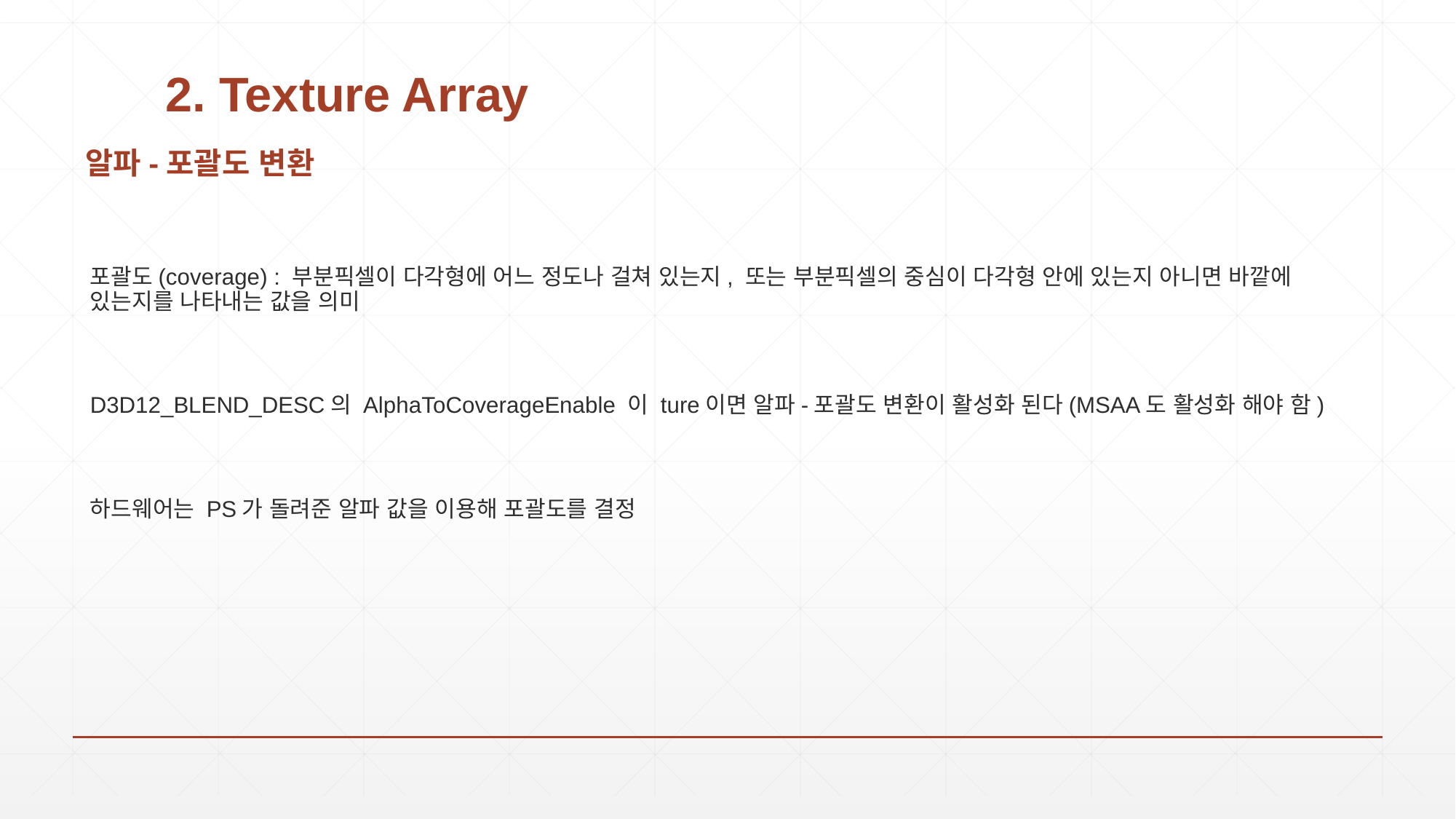

# 2. Texture Array
알파-포괄도 변환

포괄도(coverage) : 부분픽셀이 다각형에 어느 정도나 걸쳐 있는지, 또는 부분픽셀의 중심이 다각형 안에 있는지 아니면 바깥에 있는지를 나타내는 값을 의미

D3D12_BLEND_DESC의 AlphaToCoverageEnable 이 ture이면 알파-포괄도 변환이 활성화 된다(MSAA도 활성화 해야 함)

하드웨어는 PS가 돌려준 알파 값을 이용해 포괄도를 결정